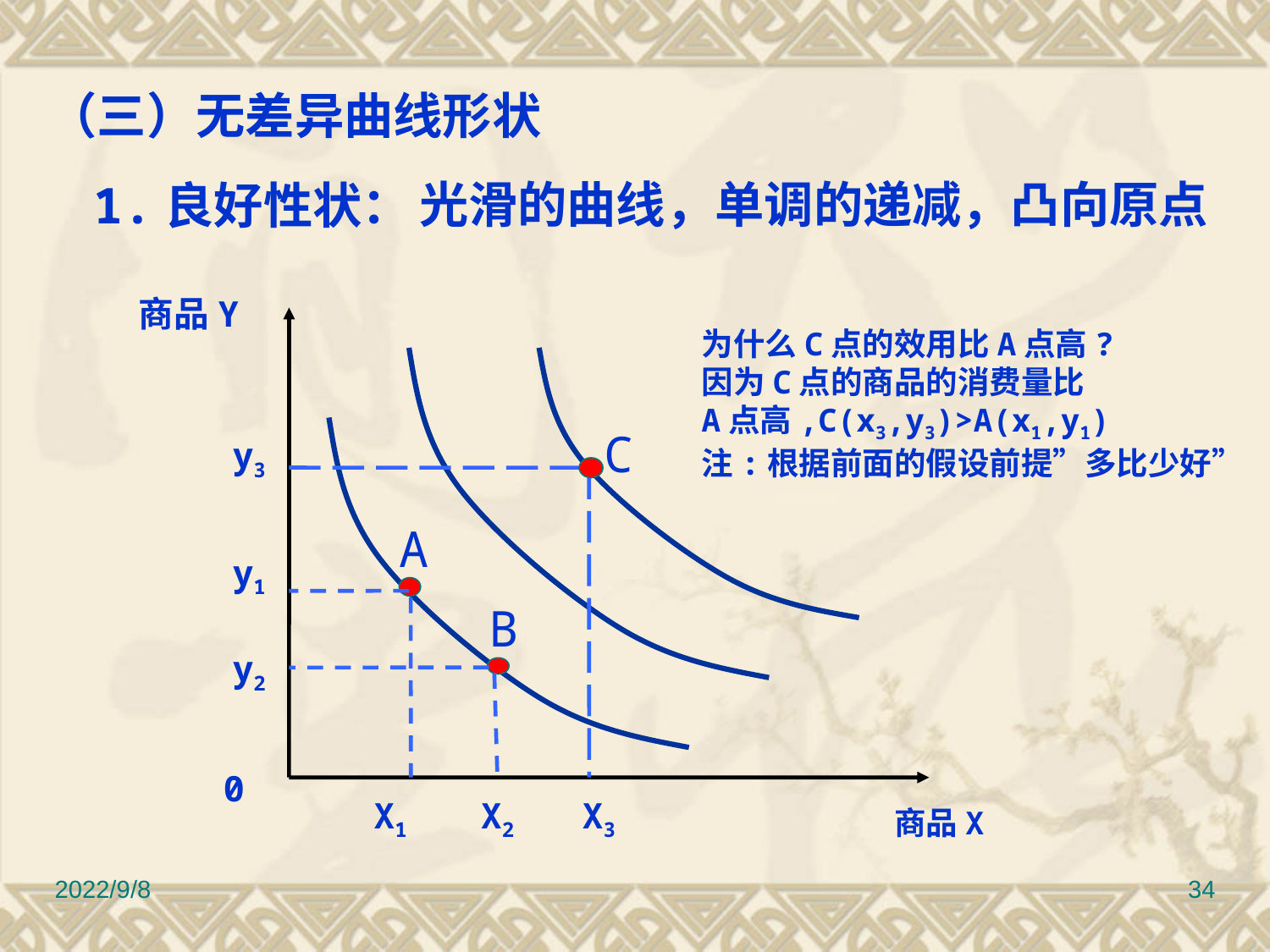

（三）无差异曲线形状
1.良好性状：
光滑的曲线，单调的递减，凸向原点
商品Y

为什么C点的效用比A点高?
因为C点的商品的消费量比
A点高,C(x3,y3)>A(x1,y1)
注:根据前面的假设前提”多比少好”

y3
C

A
y1

y2

B

0

X1      X2
X3
商品X
2022/9/8
34